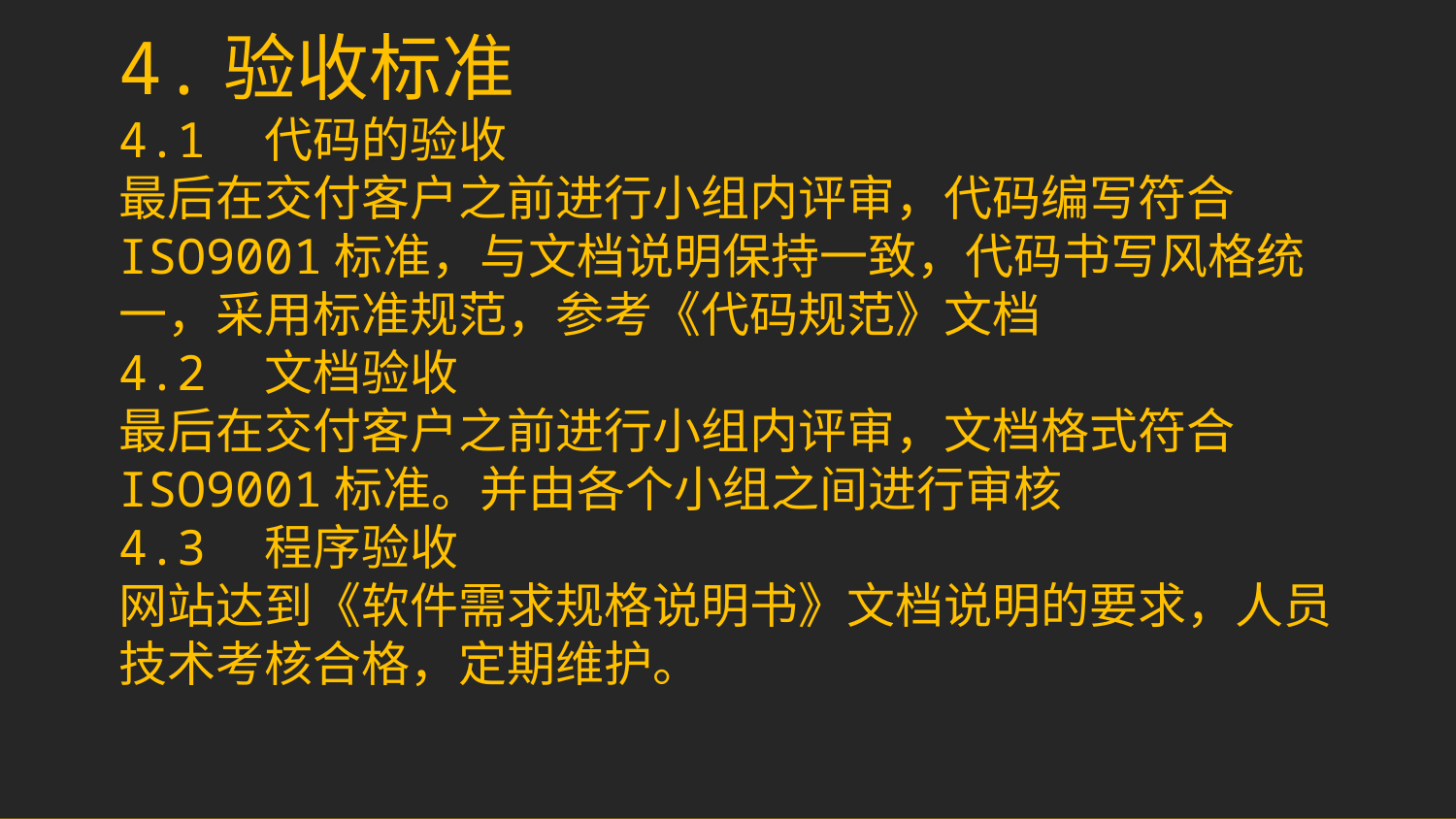

4.验收标准
4.1	代码的验收
最后在交付客户之前进行小组内评审，代码编写符合ISO9001标准，与文档说明保持一致，代码书写风格统一，采用标准规范，参考《代码规范》文档
4.2	文档验收
最后在交付客户之前进行小组内评审，文档格式符合ISO9001标准。并由各个小组之间进行审核
4.3	程序验收
网站达到《软件需求规格说明书》文档说明的要求，人员技术考核合格，定期维护。